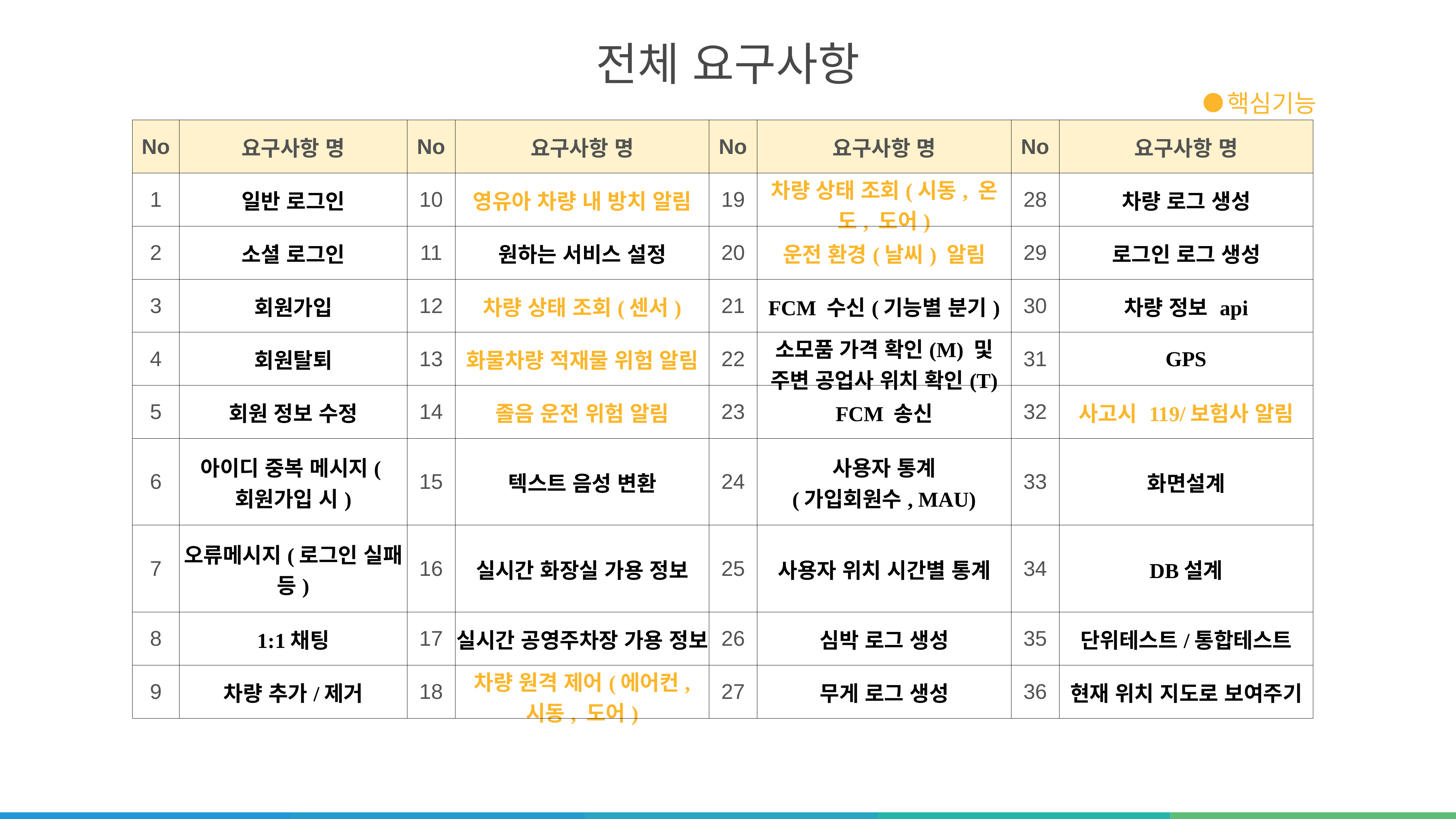

전체 요구사항
핵심기능

| No | 요구사항 명 | No | 요구사항 명 | No | 요구사항 명 | No | 요구사항 명 |
| --- | --- | --- | --- | --- | --- | --- | --- |
| 1 | 일반 로그인 | 10 | 영유아 차량 내 방치 알림 | 19 | 차량 상태 조회(시동, 온도, 도어) | 28 | 차량 로그 생성 |
| 2 | 소셜 로그인 | 11 | 원하는 서비스 설정 | 20 | 운전 환경(날씨) 알림 | 29 | 로그인 로그 생성 |
| 3 | 회원가입 | 12 | 차량 상태 조회(센서) | 21 | FCM 수신(기능별 분기) | 30 | 차량 정보 api |
| 4 | 회원탈퇴 | 13 | 화물차량 적재물 위험 알림 | 22 | 소모품 가격 확인(M) 및 주변 공업사 위치 확인(T) | 31 | GPS |
| 5 | 회원 정보 수정 | 14 | 졸음 운전 위험 알림 | 23 | FCM 송신 | 32 | 사고시 119/보험사 알림 |
| 6 | 아이디 중복 메시지(회원가입 시) | 15 | 텍스트 음성 변환 | 24 | 사용자 통계 (가입회원수, MAU) | 33 | 화면설계 |
| 7 | 오류메시지(로그인 실패 등) | 16 | 실시간 화장실 가용 정보 | 25 | 사용자 위치 시간별 통계 | 34 | DB설계 |
| 8 | 1:1채팅 | 17 | 실시간 공영주차장 가용 정보 | 26 | 심박 로그 생성 | 35 | 단위테스트/통합테스트 |
| 9 | 차량 추가/제거 | 18 | 차량 원격 제어(에어컨, 시동, 도어) | 27 | 무게 로그 생성 | 36 | 현재 위치 지도로 보여주기 |